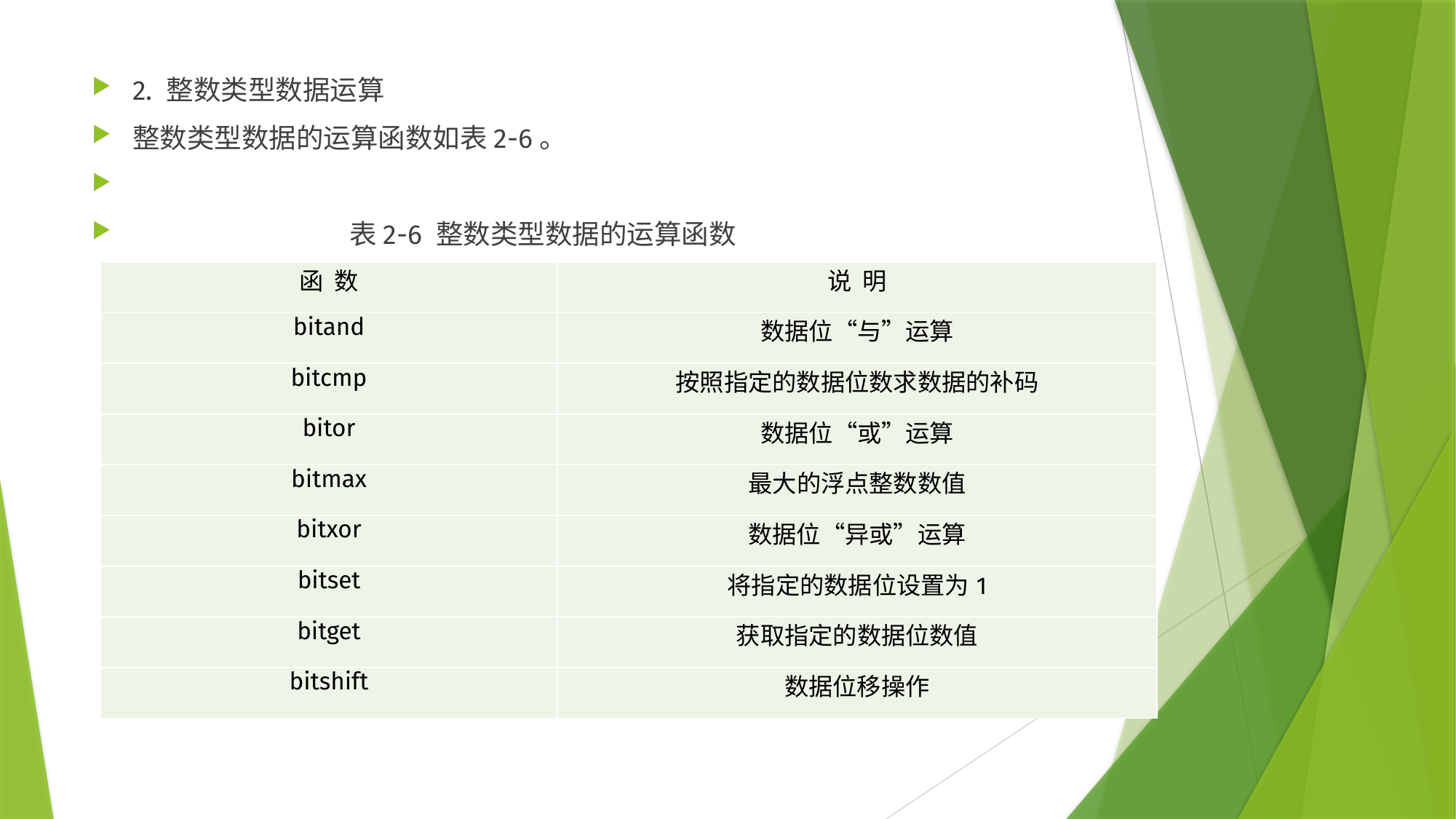

2. 整数类型数据运算
整数类型数据的运算函数如表2-6。

                                  表2-6 整数类型数据的运算函数

| 函 数 | 说 明 |
| --- | --- |
| bitand | 数据位“与”运算 |
| bitcmp | 按照指定的数据位数求数据的补码 |
| bitor | 数据位“或”运算 |
| bitmax | 最大的浮点整数数值 |
| bitxor | 数据位“异或”运算 |
| bitset | 将指定的数据位设置为1 |
| bitget | 获取指定的数据位数值 |
| bitshift | 数据位移操作 |